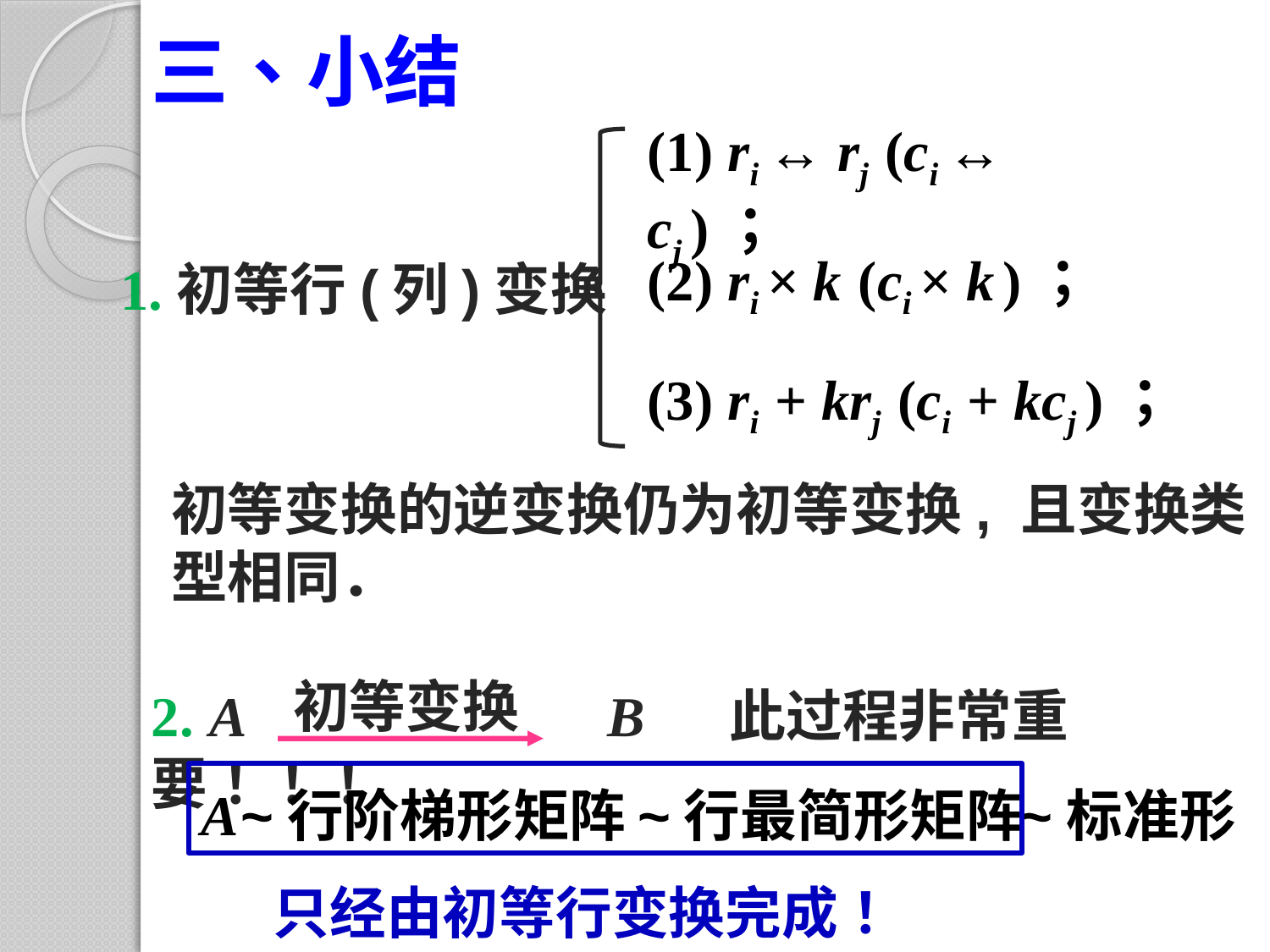

# 三、小结
(1) ri ↔ rj  (ci ↔ cj )；

(2) ri × k  (ci × k )；
1.初等行(列)变换
(3) ri  + krj  (ci  + kcj )；
初等变换的逆变换仍为初等变换, 且变换类型相同．
初等变换

2. A                       B     此过程非常重要！！！

A
~行阶梯形矩阵
~行最简形矩阵
~标准形
只经由初等行变换完成！